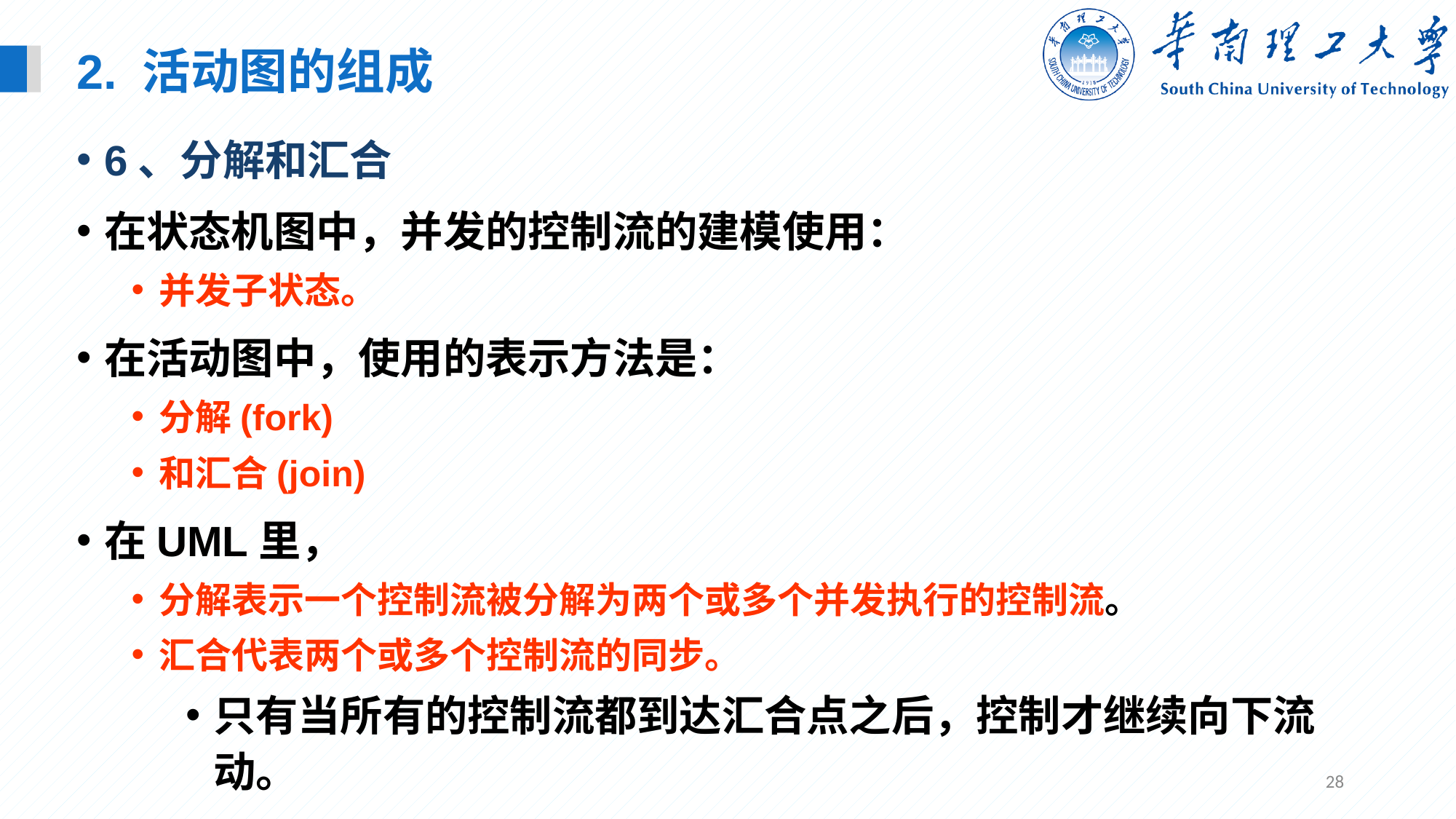

2. 活动图的组成
6、分解和汇合
在状态机图中，并发的控制流的建模使用：
并发子状态。
在活动图中，使用的表示方法是：
分解(fork)
和汇合(join)
在UML里，
分解表示一个控制流被分解为两个或多个并发执行的控制流。
汇合代表两个或多个控制流的同步。
只有当所有的控制流都到达汇合点之后，控制才继续向下流动。
28